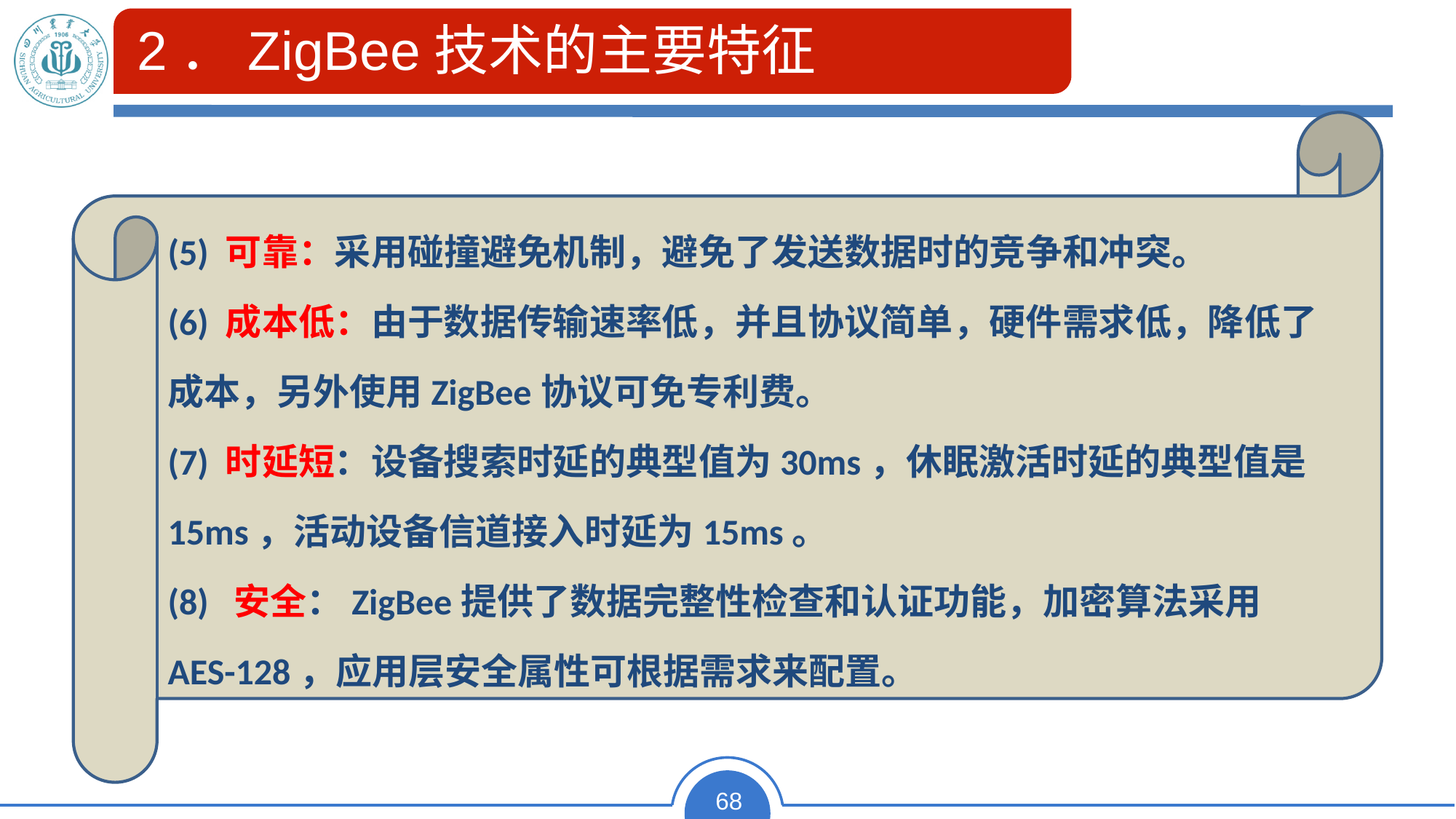

# 2．ZigBee技术的主要特征
(5) 可靠：采用碰撞避免机制，避免了发送数据时的竞争和冲突。
(6) 成本低：由于数据传输速率低，并且协议简单，硬件需求低，降低了成本，另外使用ZigBee协议可免专利费。
(7) 时延短：设备搜索时延的典型值为30ms，休眠激活时延的典型值是15ms，活动设备信道接入时延为15ms。
(8)  安全：ZigBee提供了数据完整性检查和认证功能，加密算法采用AES-128，应用层安全属性可根据需求来配置。